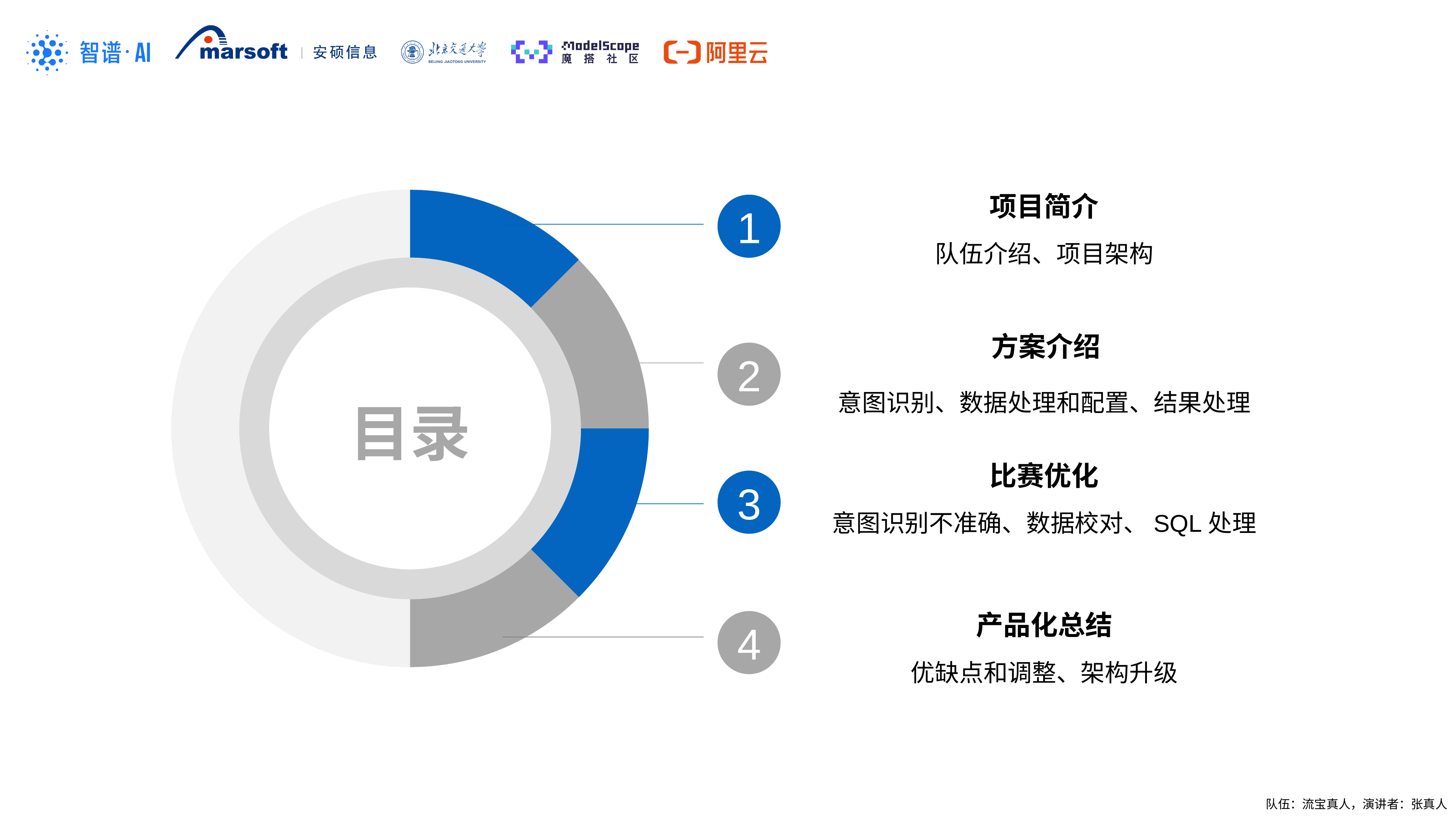

项目简介
队伍介绍、项目架构

1

2
目录

3

4
方案介绍

比赛优化
意图识别不准确、数据校对、SQL处理
产品化总结
优缺点和调整、架构升级
意图识别、数据处理和配置、结果处理
队伍：流宝真人，演讲者：张真人